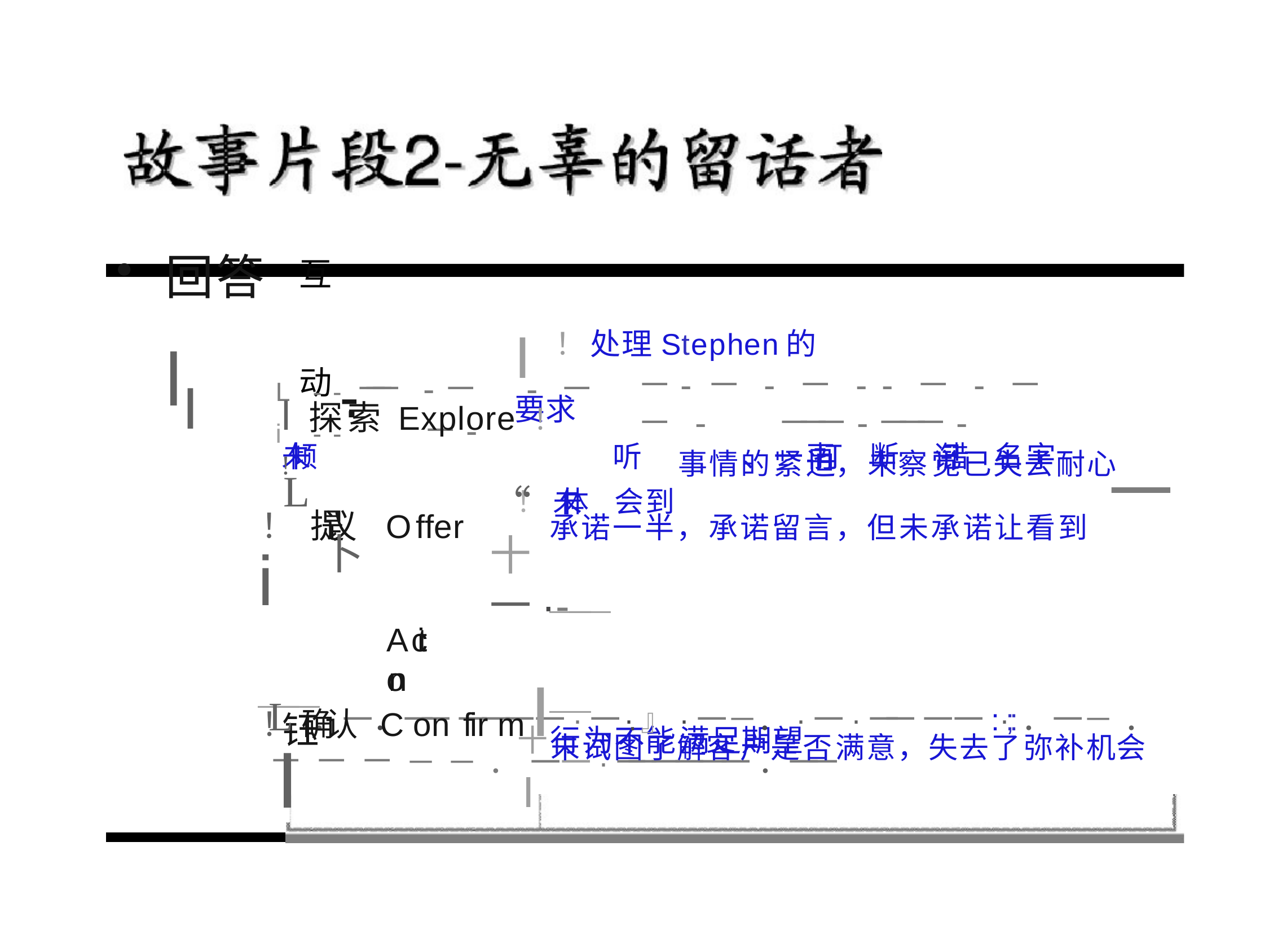

回答lI
互动-.
I！处理Stephen的要求

L	-	-  －－－	-－	- －	i	-	-	－-
－- － -－--－-－－-  －－－-－－－-
听	、	一	再打	断、	记错	名	字
！	未体	会	到
l 探  索 Explore	！ 未倾
－
事情的紧迫，未察觉已失去耐心
!
L
“十一·-
！ 提议	O	ffer
承诺一半，承诺留言，但未承诺让看到
i 卜 ＿＿
钰
＿＿	＿
十	行	为不能满足期望
A	cti	on
！ 确认	C on fir m	I
I
L	．一．一一 一一一一·一.·』·一－．·一·一一 一一:·:;．一－．－－－－－．一一·一 一一一一一 ．一一
未试图了解客户是否满意，失去了弥补机会
I